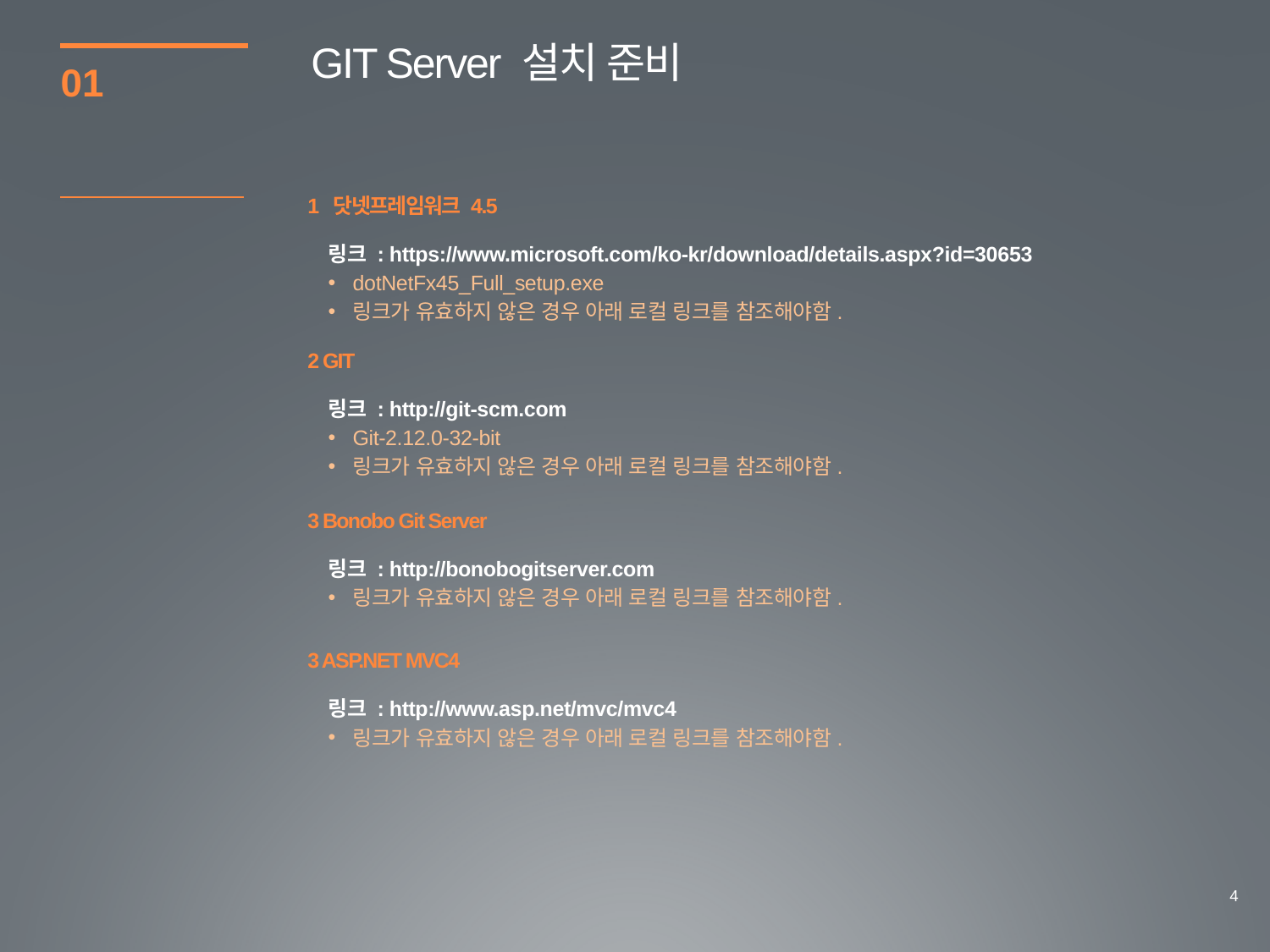

GIT Server 설치 준비
01
1  닷넷프레임워크 4.5
링크 : https://www.microsoft.com/ko-kr/download/details.aspx?id=30653
dotNetFx45_Full_setup.exe
링크가 유효하지 않은 경우 아래 로컬 링크를 참조해야함.
2 GIT
링크 : http://git-scm.com
Git-2.12.0-32-bit
링크가 유효하지 않은 경우 아래 로컬 링크를 참조해야함.
3 Bonobo Git Server
링크 : http://bonobogitserver.com
링크가 유효하지 않은 경우 아래 로컬 링크를 참조해야함.
3 ASP.NET MVC4
링크 : http://www.asp.net/mvc/mvc4
링크가 유효하지 않은 경우 아래 로컬 링크를 참조해야함.